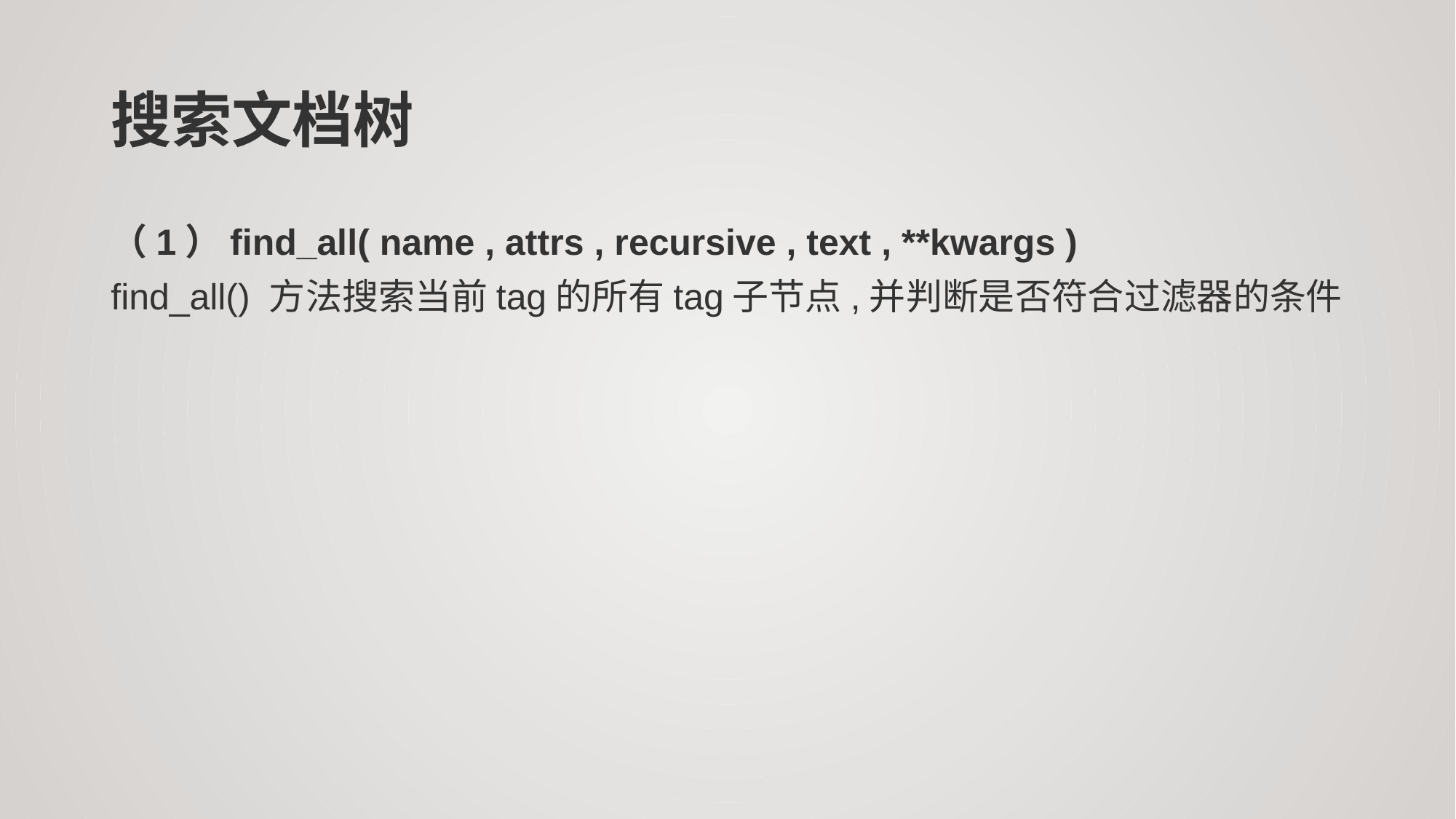

# 搜索文档树
（1）find_all( name , attrs , recursive , text , **kwargs )
find_all() 方法搜索当前tag的所有tag子节点,并判断是否符合过滤器的条件